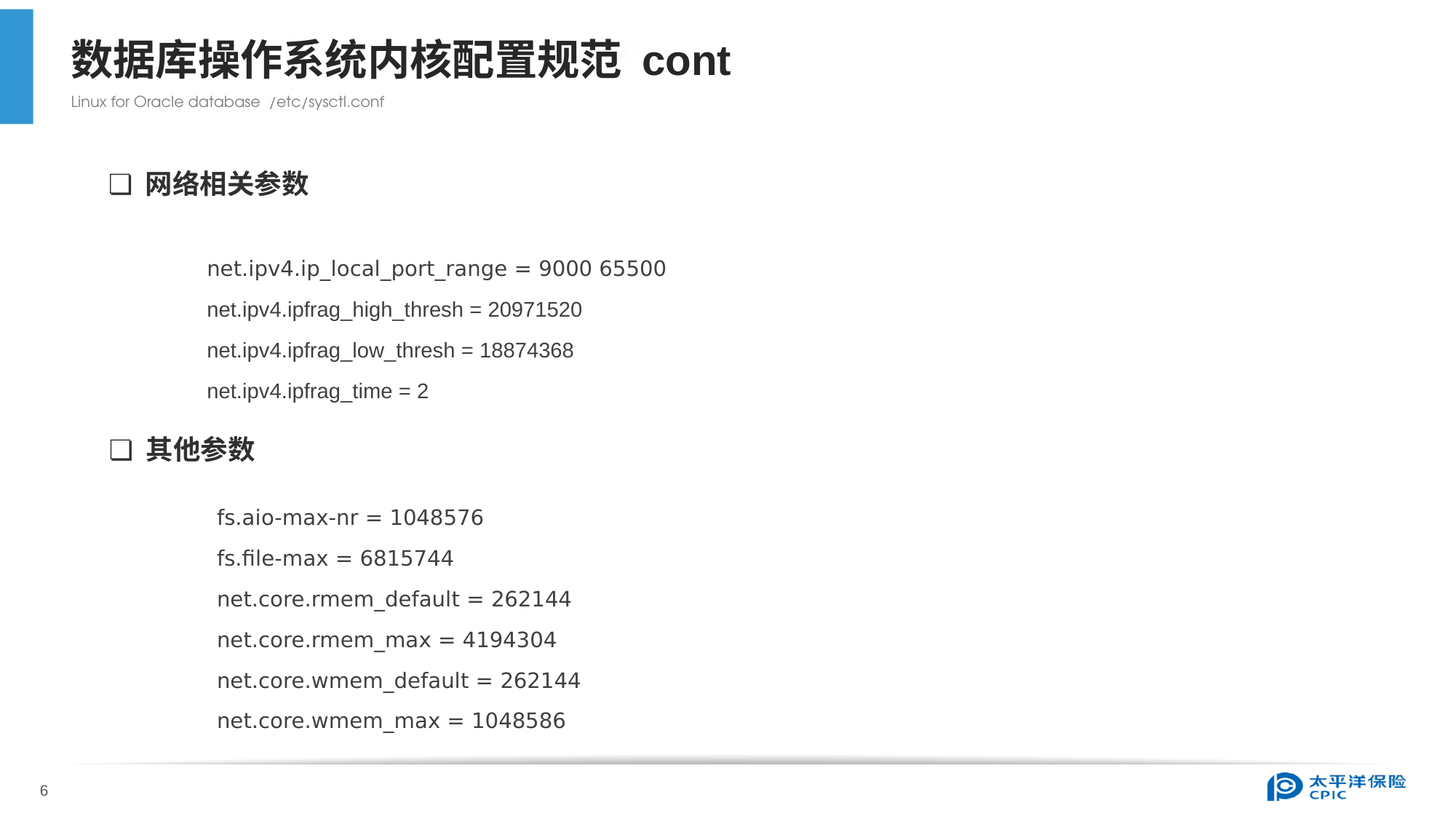

数据库操作系统内核配置规范 cont
Linux for Oracle database  /etc/sysctl.conf
情况
❏ 网络相关参数
net.ipv4.ip_local_port_range = 9000 65500
net.ipv4.ipfrag_high_thresh = 20971520
net.ipv4.ipfrag_low_thresh = 18874368
net.ipv4.ipfrag_time = 2
❏ 其他参数
fs.aio-max-nr = 1048576
fs.file-max = 6815744
net.core.rmem_default = 262144
net.core.rmem_max = 4194304
net.core.wmem_default = 262144
net.core.wmem_max = 1048586